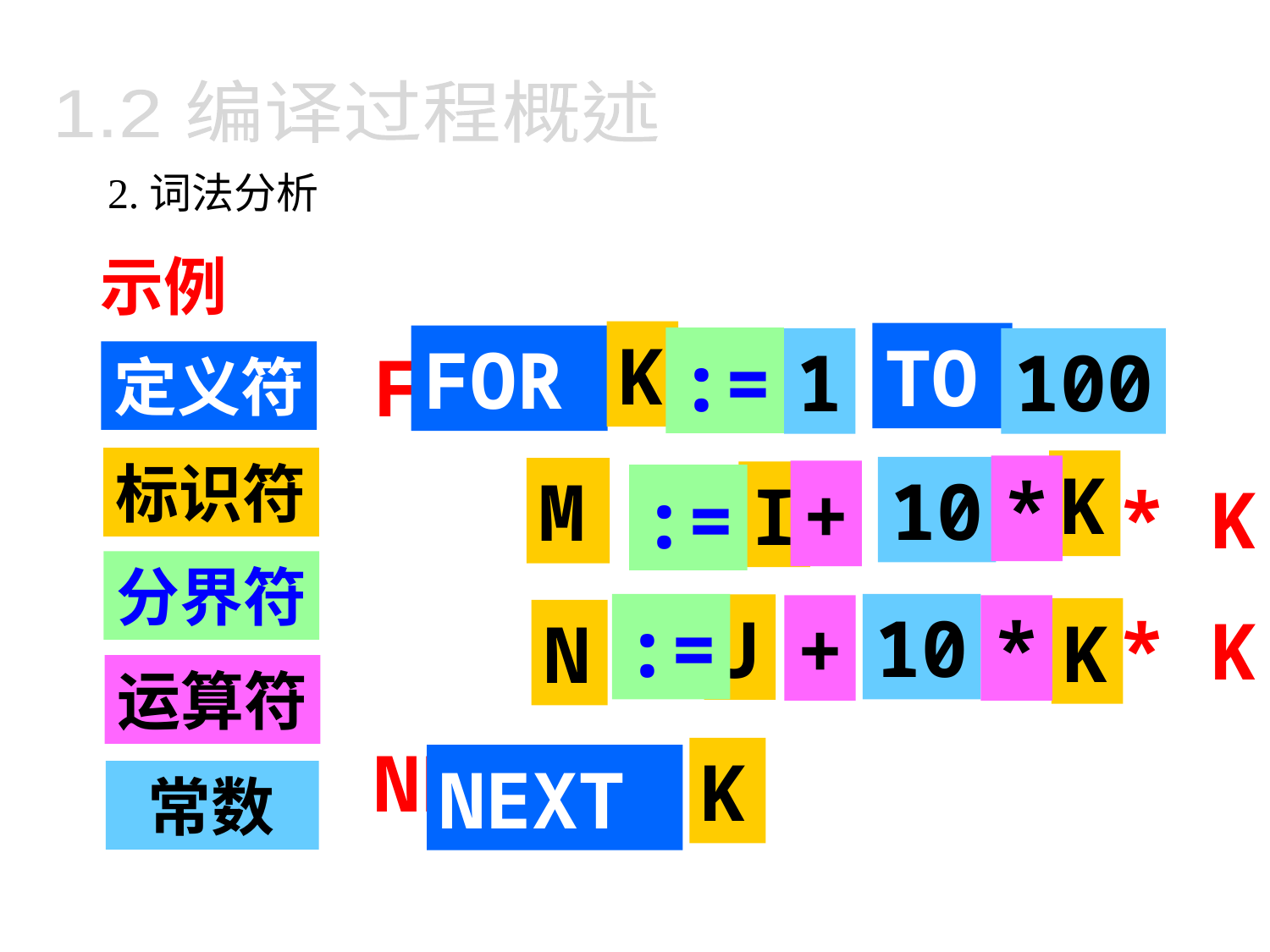

1.2 编译过程概述
2.词法分析
示例
K
FOR K := 1 TO 100
    M := I + 10 * K
    N := J + 10 * K
NEXT K
TO
FOR
:=
1
100
定义符
标识符
K
*
10
M
+
I
:=
分界符
:=
10
J
+
*
K
N
运算符
K
NEXT
 常数